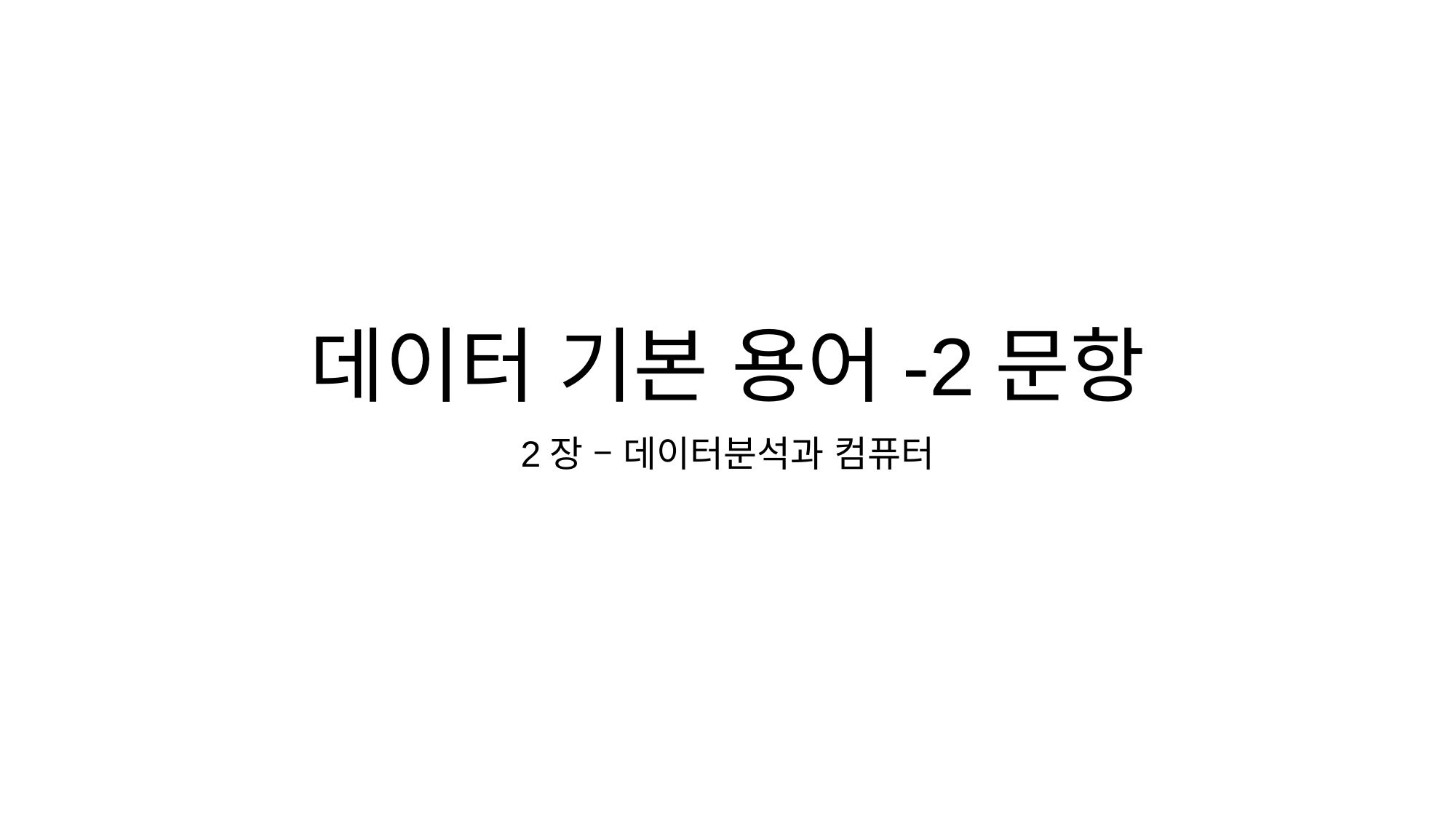

# 데이터 기본 용어-2문항
2장 – 데이터분석과 컴퓨터